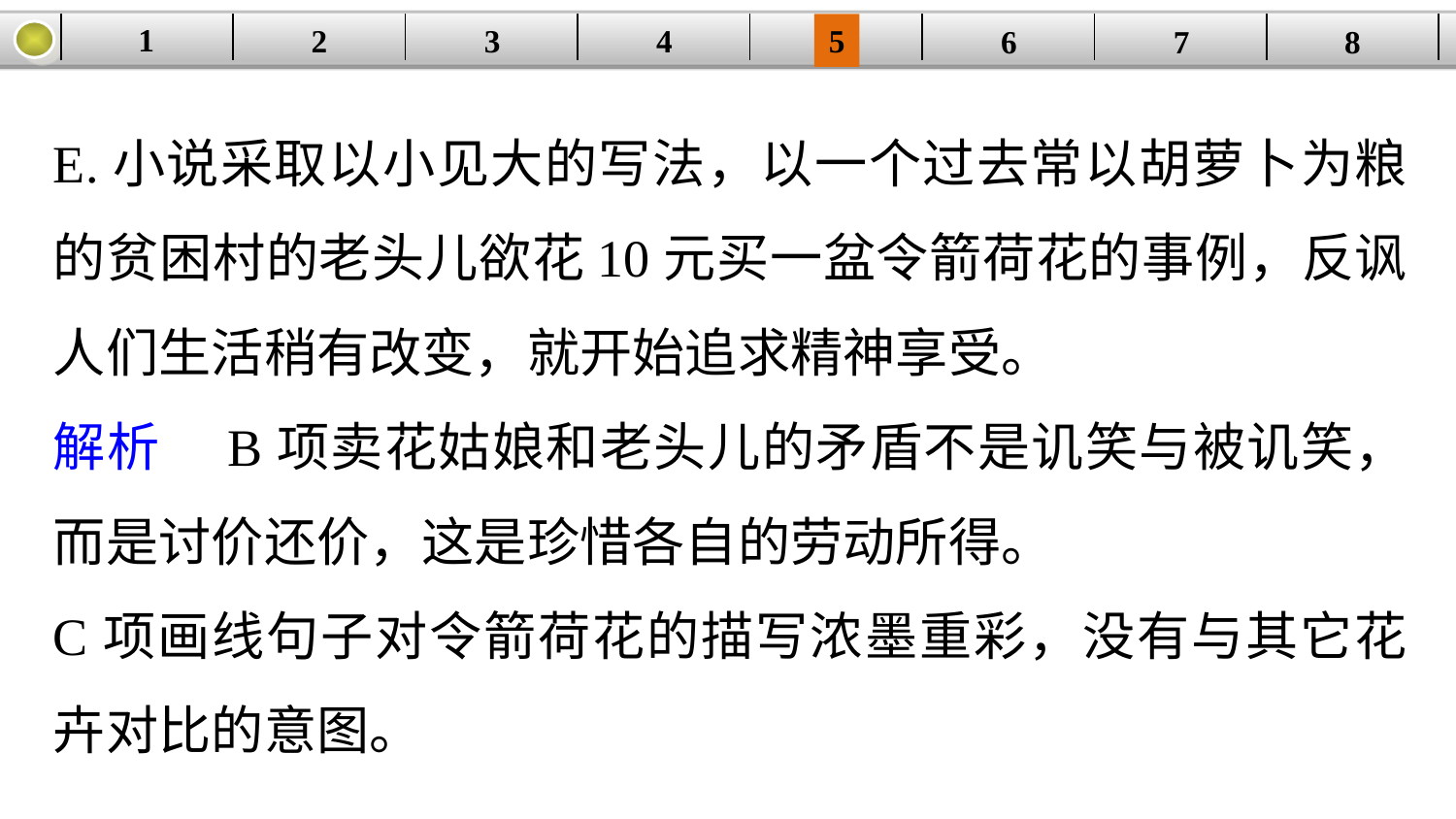

1
2
3
4
|  |  |  |  |  |  |  |  |
| --- | --- | --- | --- | --- | --- | --- | --- |
5
6
7
8

E.小说采取以小见大的写法，以一个过去常以胡萝卜为粮的贫困村的老头儿欲花10元买一盆令箭荷花的事例，反讽人们生活稍有改变，就开始追求精神享受。
解析　B项卖花姑娘和老头儿的矛盾不是讥笑与被讥笑，而是讨价还价，这是珍惜各自的劳动所得。
C项画线句子对令箭荷花的描写浓墨重彩，没有与其它花卉对比的意图。